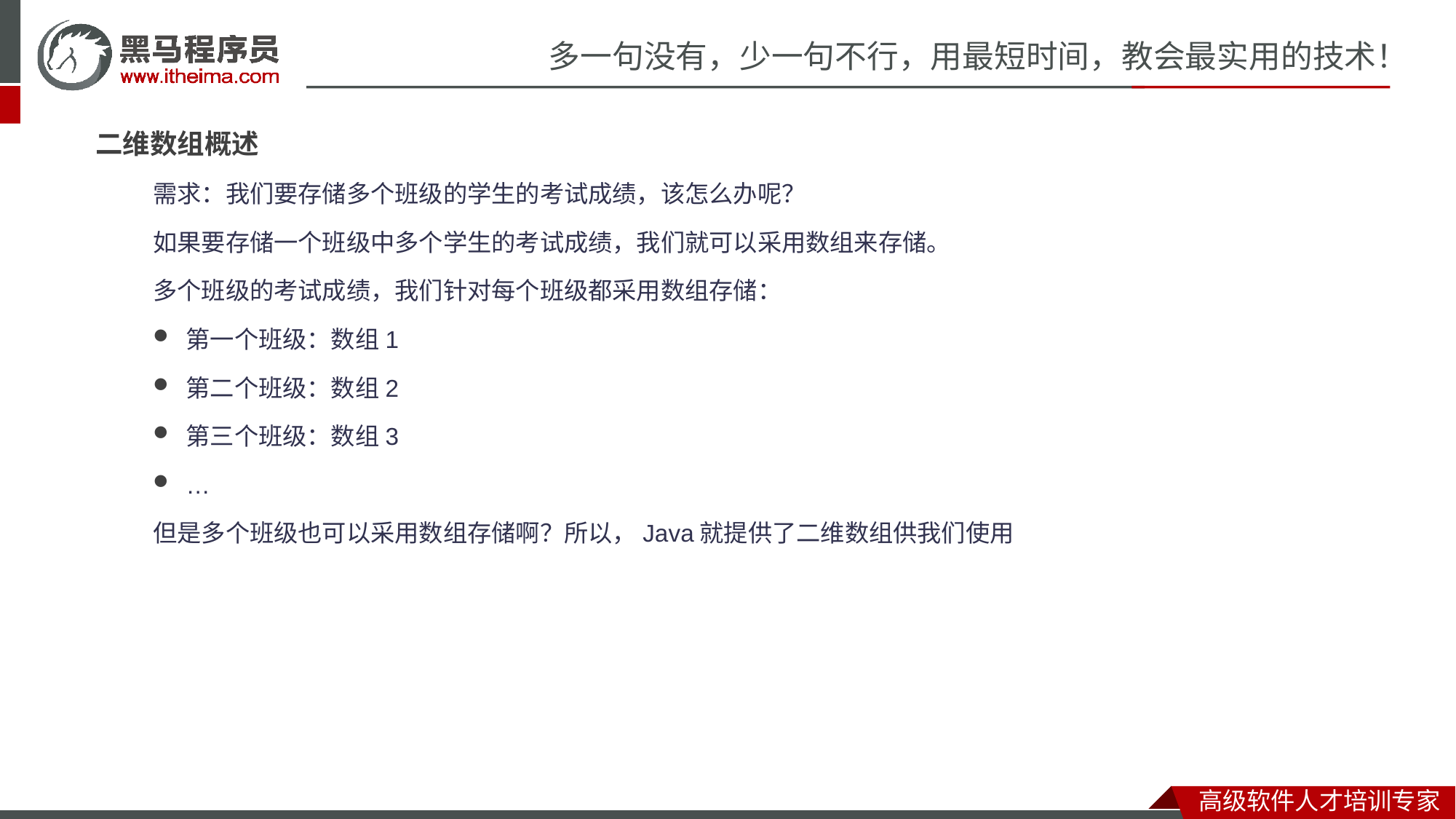

二维数组概述
需求：我们要存储多个班级的学生的考试成绩，该怎么办呢？
如果要存储一个班级中多个学生的考试成绩，我们就可以采用数组来存储。
多个班级的考试成绩，我们针对每个班级都采用数组存储：
第一个班级：数组1
第二个班级：数组2
第三个班级：数组3
…
但是多个班级也可以采用数组存储啊？所以，Java就提供了二维数组供我们使用